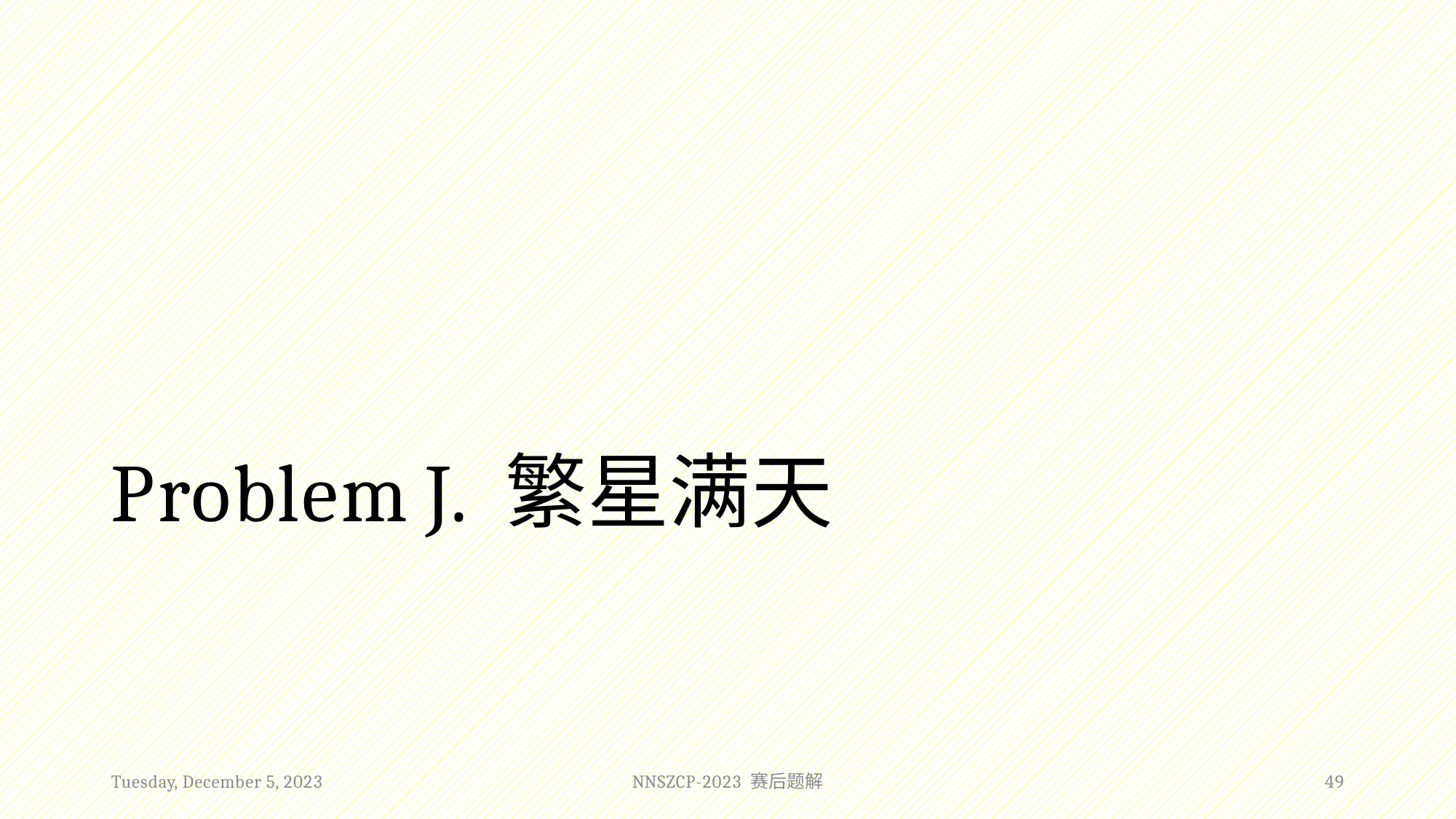

# Problem J. 繁星满天
Tuesday, December 5, 2023
NNSZCP-2023 赛后题解
49